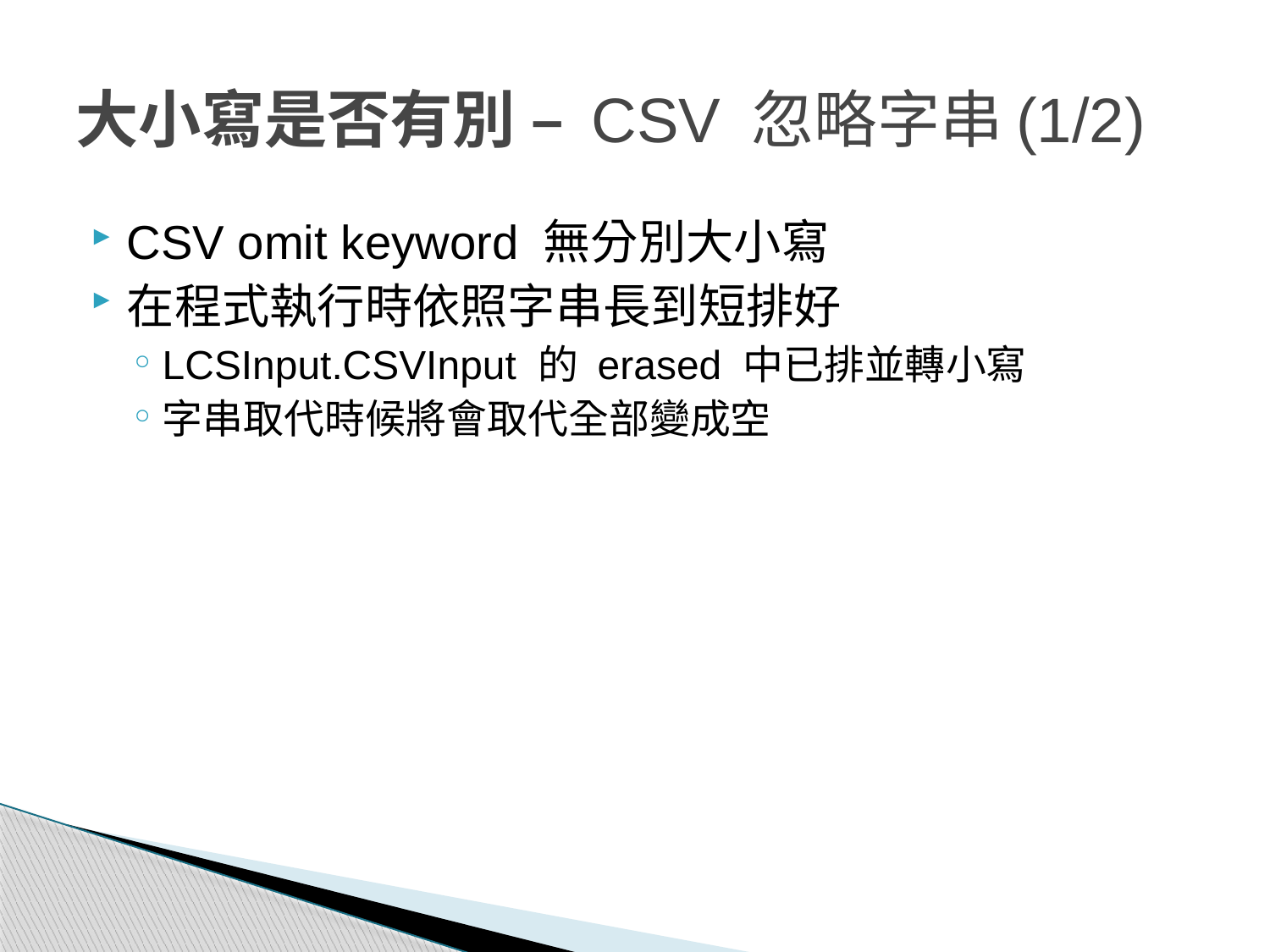

# 大小寫是否有別 – CSV 忽略字串(1/2)
CSV omit keyword 無分別大小寫
在程式執行時依照字串長到短排好
LCSInput.CSVInput 的 erased 中已排並轉小寫
字串取代時候將會取代全部變成空